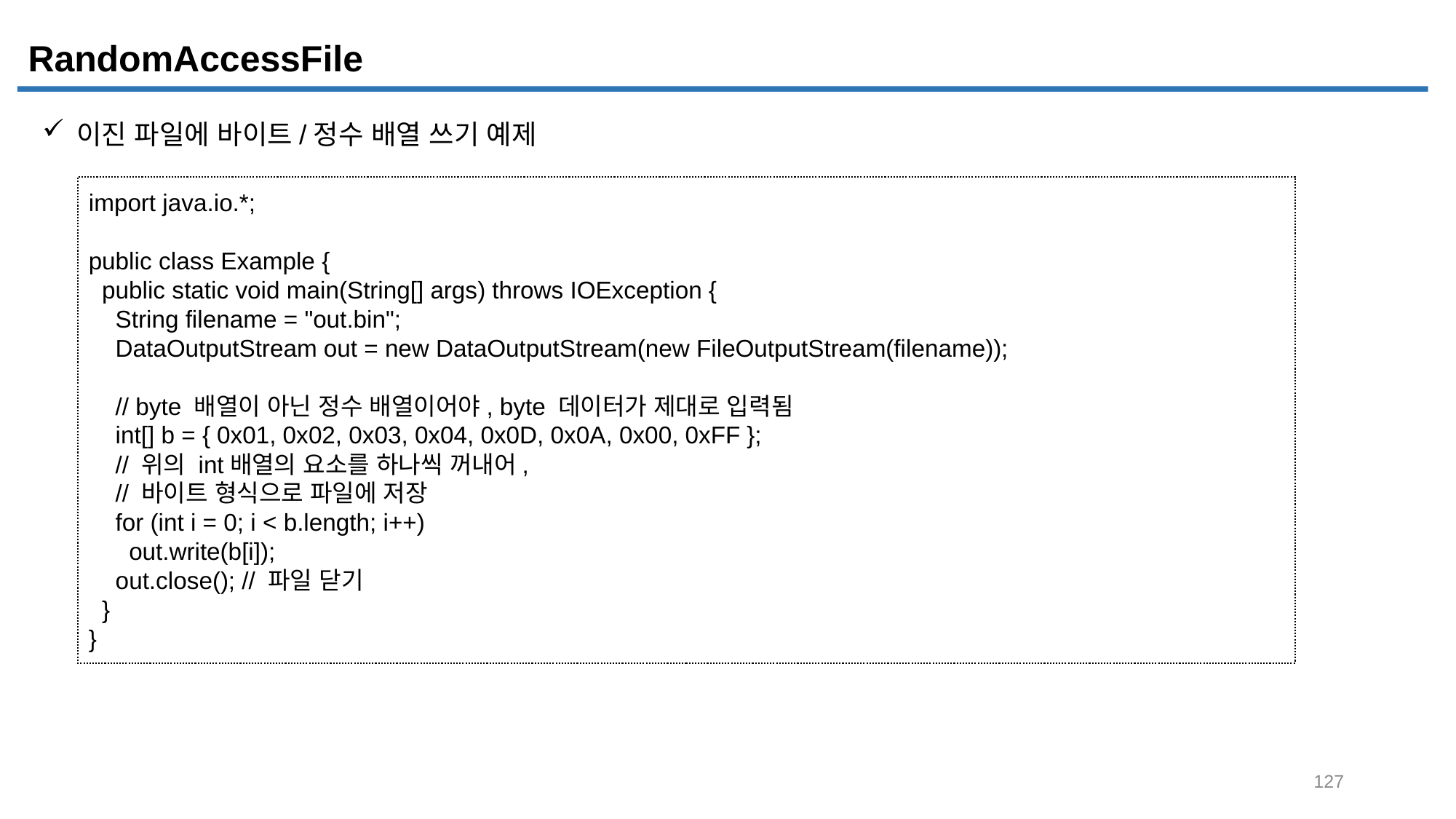

RandomAccessFile

이진 파일에 바이트/정수 배열 쓰기 예제
import java.io.*;

public class Example {
  public static void main(String[] args) throws IOException {
    String filename = "out.bin";
    DataOutputStream out = new DataOutputStream(new FileOutputStream(filename));

    // byte 배열이 아닌 정수 배열이어야, byte 데이터가 제대로 입력됨
    int[] b = { 0x01, 0x02, 0x03, 0x04, 0x0D, 0x0A, 0x00, 0xFF };
    // 위의 int배열의 요소를 하나씩 꺼내어,
    // 바이트 형식으로 파일에 저장
    for (int i = 0; i < b.length; i++)
      out.write(b[i]);
    out.close(); // 파일 닫기
  }
}
127